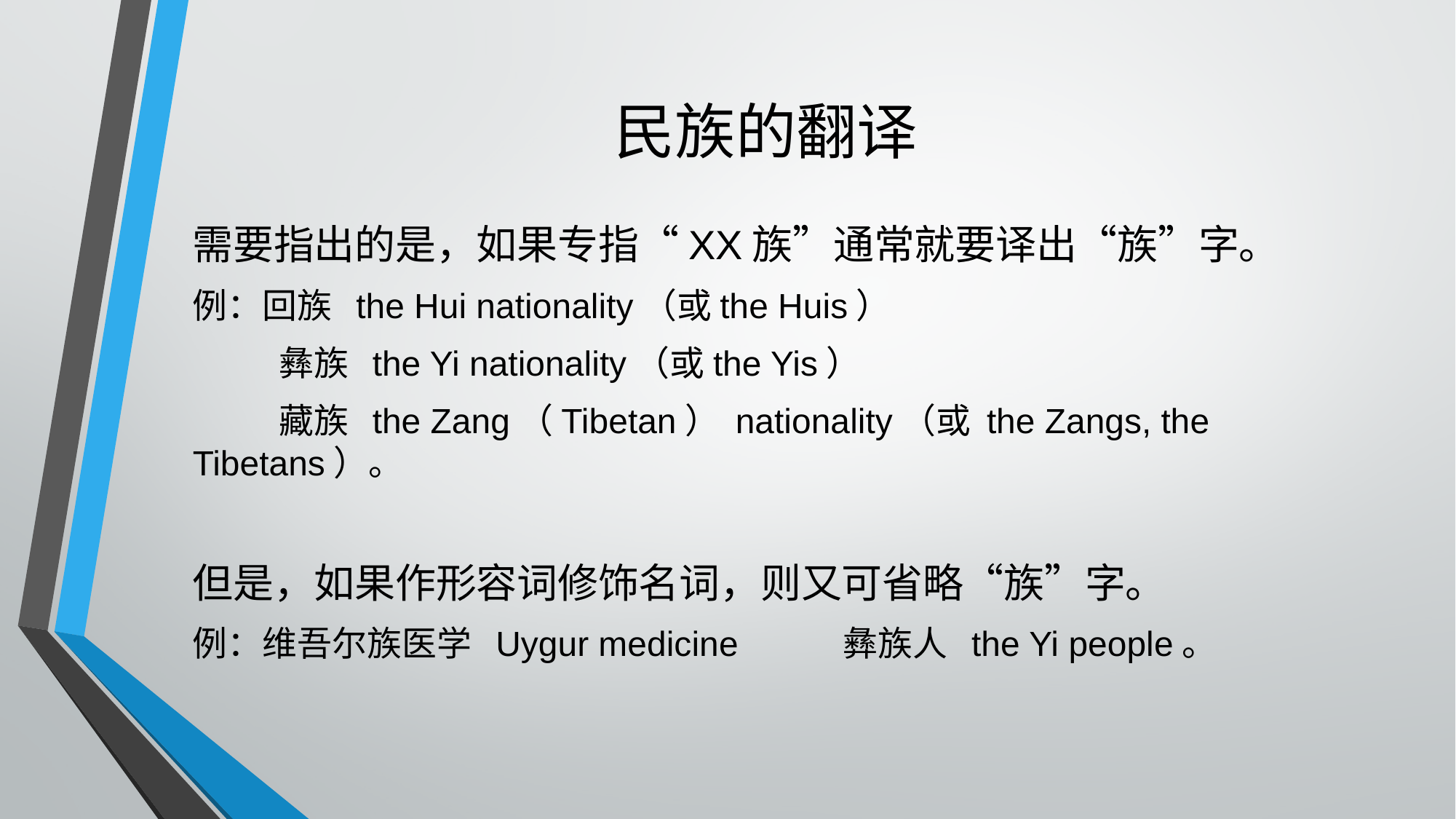

# 民族的翻译
需要指出的是，如果专指“XX族”通常就要译出“族”字。
例：回族  the Hui nationality（或the Huis）
          彝族  the Yi nationality（或the Yis）
          藏族  the Zang（Tibetan） nationality（或 the Zangs, the Tibetans）。

但是，如果作形容词修饰名词，则又可省略“族”字。
例：维吾尔族医学  Uygur medicine          彝族人  the Yi people。